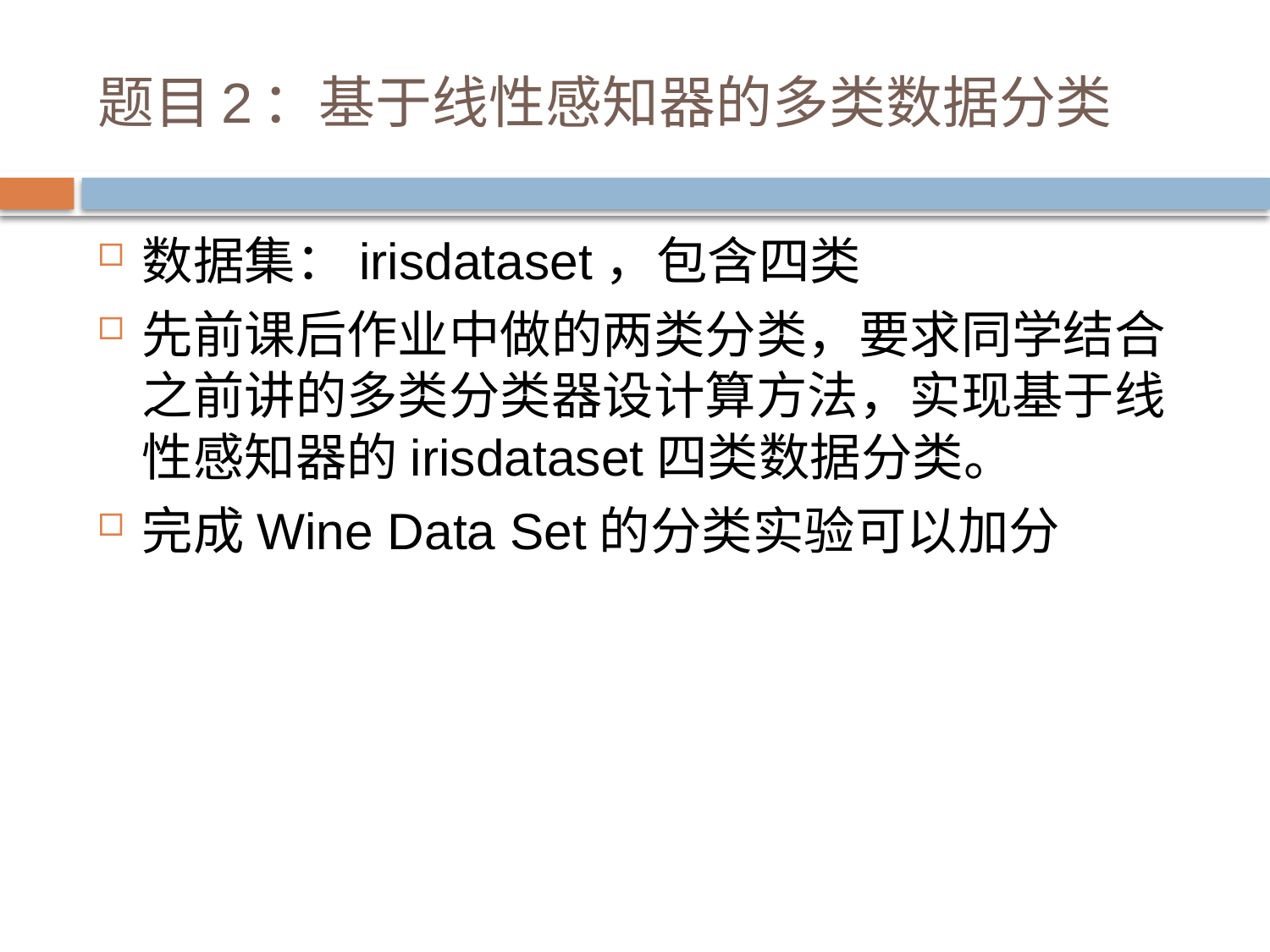

# 题目2：基于线性感知器的多类数据分类
数据集：irisdataset，包含四类
先前课后作业中做的两类分类，要求同学结合之前讲的多类分类器设计算方法，实现基于线性感知器的irisdataset四类数据分类。
完成Wine Data Set的分类实验可以加分